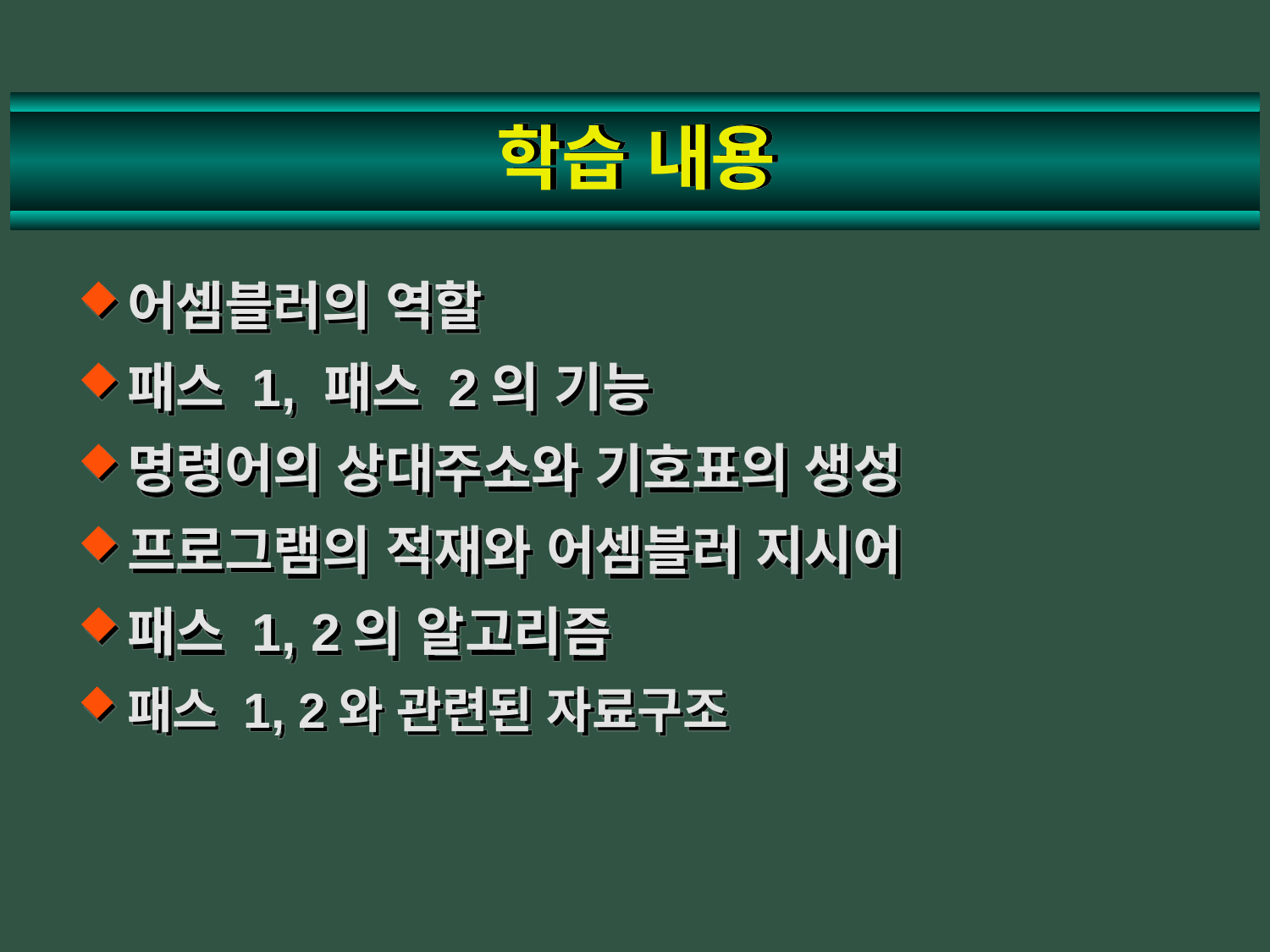

# 학습 내용
어셈블러의 역할
패스 1, 패스 2의 기능
명령어의 상대주소와 기호표의 생성
프로그램의 적재와 어셈블러 지시어
패스 1, 2의 알고리즘
패스 1, 2와 관련된 자료구조